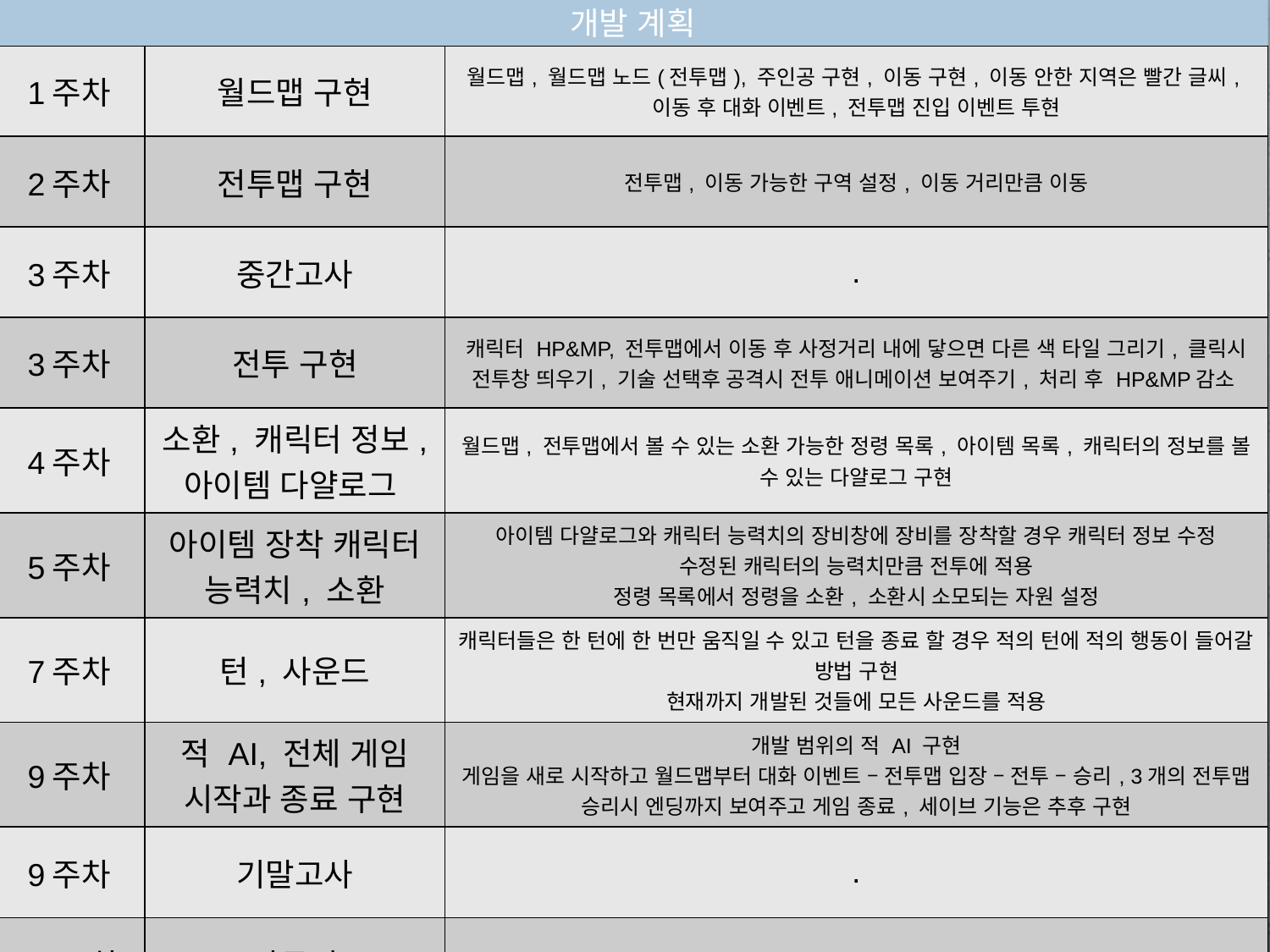

개발 계획
| 1주차 | 월드맵 구현 | 월드맵, 월드맵 노드(전투맵), 주인공 구현, 이동 구현, 이동 안한 지역은 빨간 글씨, 이동 후 대화 이벤트, 전투맵 진입 이벤트 투현 |
| --- | --- | --- |
| 2주차 | 전투맵 구현 | 전투맵, 이동 가능한 구역 설정, 이동 거리만큼 이동 |
| 3주차 | 중간고사 | . |
| 3주차 | 전투 구현 | 캐릭터 HP&MP, 전투맵에서 이동 후 사정거리 내에 닿으면 다른 색 타일 그리기, 클릭시 전투창 띄우기, 기술 선택후 공격시 전투 애니메이션 보여주기, 처리 후 HP&MP감소 |
| 4주차 | 소환, 캐릭터 정보, 아이템 다얄로그 | 월드맵, 전투맵에서 볼 수 있는 소환 가능한 정령 목록, 아이템 목록, 캐릭터의 정보를 볼 수 있는 다얄로그 구현 |
| 5주차 | 아이템 장착 캐릭터 능력치, 소환 | 아이템 다얄로그와 캐릭터 능력치의 장비창에 장비를 장착할 경우 캐릭터 정보 수정 수정된 캐릭터의 능력치만큼 전투에 적용 정령 목록에서 정령을 소환, 소환시 소모되는 자원 설정 |
| 7주차 | 턴, 사운드 | 캐릭터들은 한 턴에 한 번만 움직일 수 있고 턴을 종료 할 경우 적의 턴에 적의 행동이 들어갈 방법 구현 현재까지 개발된 것들에 모든 사운드를 적용 |
| 9주차 | 적 AI, 전체 게임 시작과 종료 구현 | 개발 범위의 적 AI 구현 게임을 새로 시작하고 월드맵부터 대화 이벤트 – 전투맵 입장 – 전투 – 승리, 3개의 전투맵 승리시 엔딩까지 보여주고 게임 종료, 세이브 기능은 추후 구현 |
| 9주차 | 기말고사 | . |
| 10주차 | 마무리 | 최종 점검 및 릴리즈 |